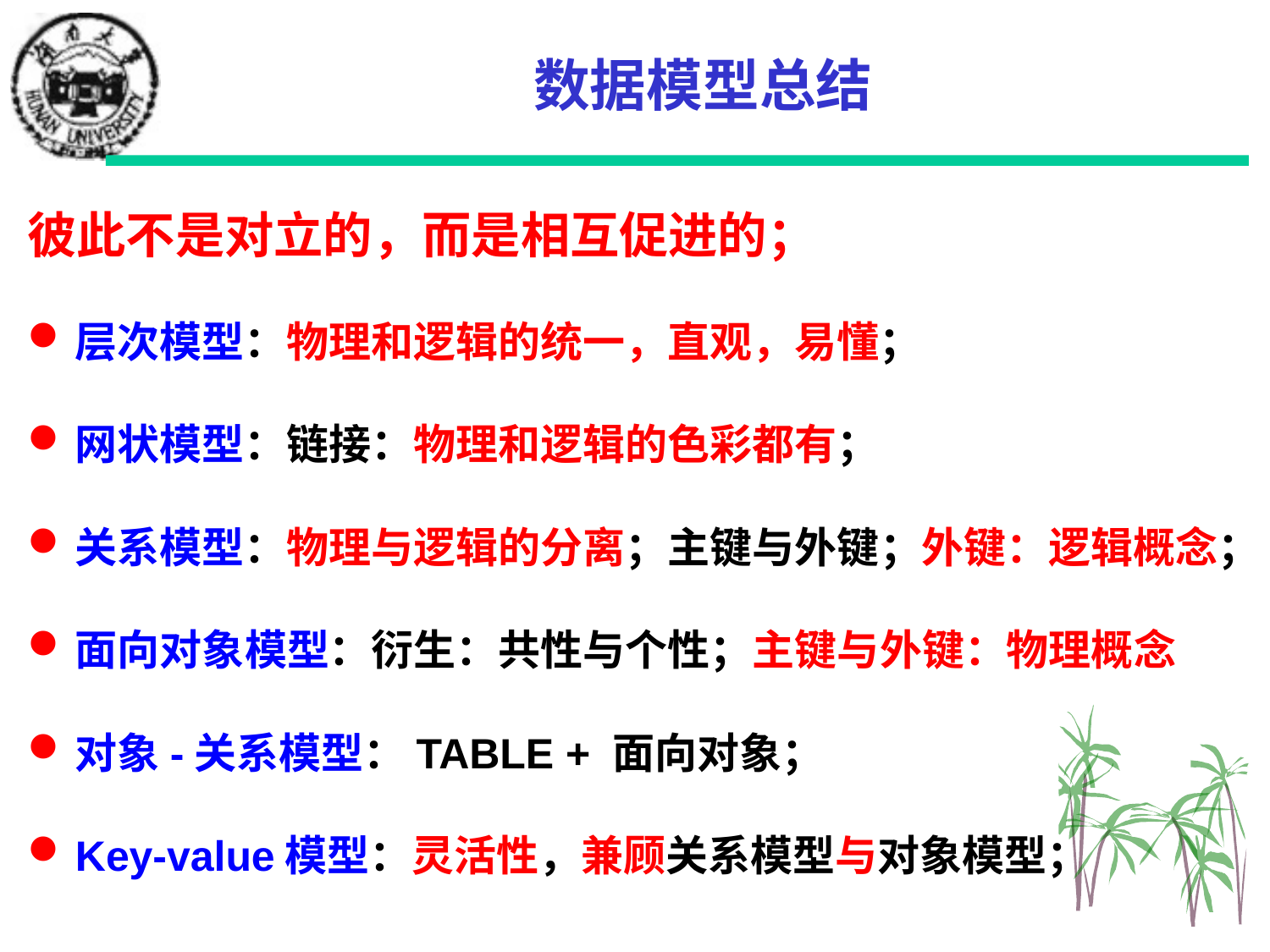

# 数据模型总结
彼此不是对立的，而是相互促进的；
层次模型：物理和逻辑的统一，直观，易懂；
网状模型：链接：物理和逻辑的色彩都有；
关系模型：物理与逻辑的分离；主键与外键；外键：逻辑概念；
面向对象模型：衍生：共性与个性；主键与外键：物理概念
对象-关系模型：TABLE + 面向对象；
Key-value模型：灵活性，兼顾关系模型与对象模型；